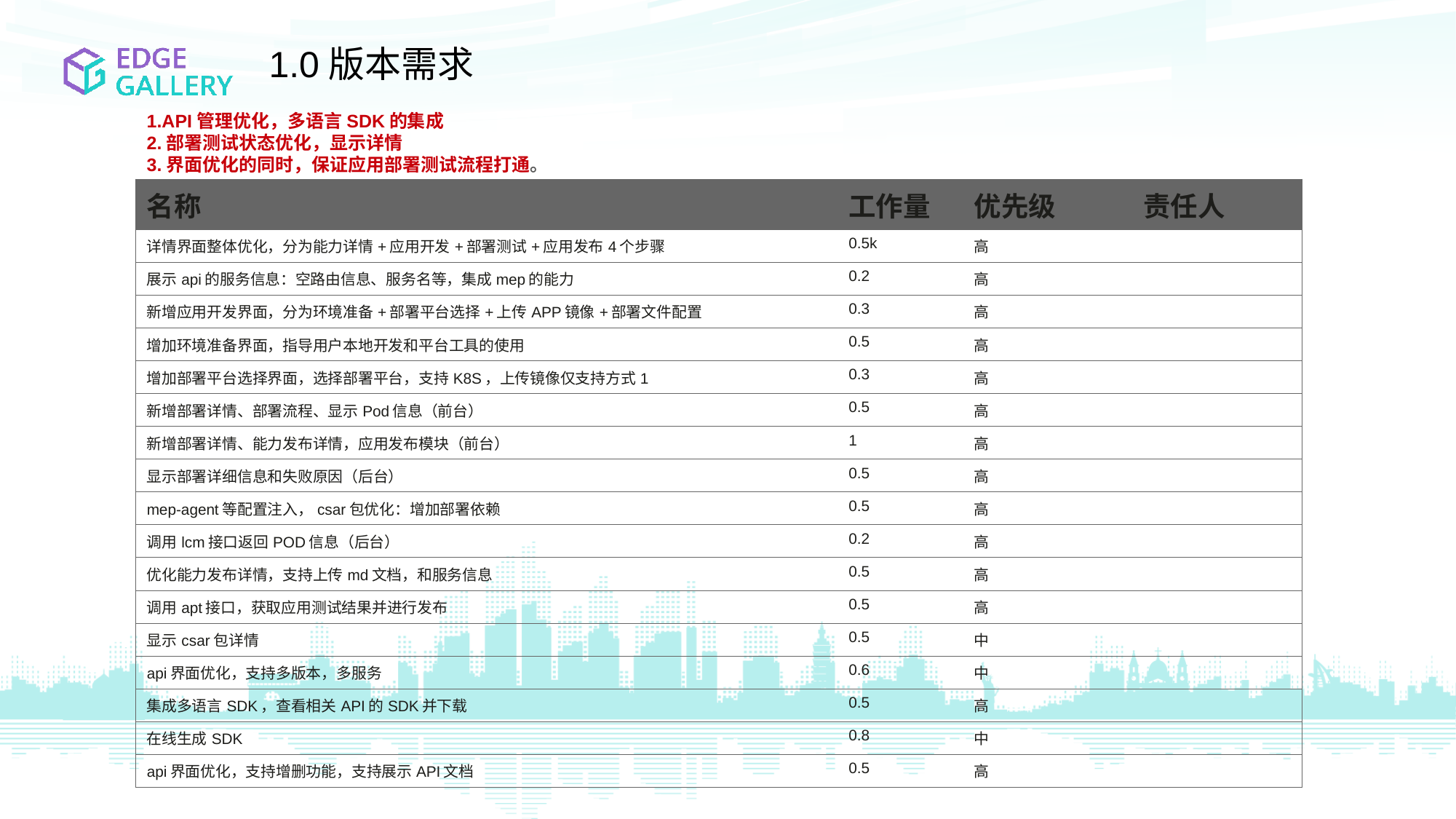

1.0版本需求
1.API管理优化，多语言SDK的集成
2.部署测试状态优化，显示详情
3.界面优化的同时，保证应用部署测试流程打通。
| 名称 | 工作量 | 优先级 | 责任人 |
| --- | --- | --- | --- |
| 详情界面整体优化，分为能力详情+应用开发+部署测试+应用发布4个步骤 | 0.5k | 高 |  |
| 展示api的服务信息：空路由信息、服务名等，集成mep的能力 | 0.2 | 高 |  |
| 新增应用开发界面，分为环境准备+部署平台选择+上传APP镜像+部署文件配置 | 0.3 | 高 |  |
| 增加环境准备界面，指导用户本地开发和平台工具的使用 | 0.5 | 高 |  |
| 增加部署平台选择界面，选择部署平台，支持K8S，上传镜像仅支持方式1 | 0.3 | 高 |  |
| 新增部署详情、部署流程、显示Pod信息（前台） | 0.5 | 高 |  |
| 新增部署详情、能力发布详情，应用发布模块（前台） | 1 | 高 |  |
| 显示部署详细信息和失败原因（后台） | 0.5 | 高 |  |
| mep-agent等配置注入，csar包优化：增加部署依赖 | 0.5 | 高 |  |
| 调用lcm接口返回POD信息（后台） | 0.2 | 高 |  |
| 优化能力发布详情，支持上传md文档，和服务信息 | 0.5 | 高 |  |
| 调用apt接口，获取应用测试结果并进行发布 | 0.5 | 高 |  |
| 显示csar包详情 | 0.5 | 中 |  |
| api界面优化，支持多版本，多服务 | 0.6 | 中 |  |
| 集成多语言SDK，查看相关API的SDK并下载 | 0.5 | 高 |  |
| 在线生成SDK | 0.8 | 中 |  |
| api界面优化，支持增删功能，支持展示API文档 | 0.5 | 高 |  |